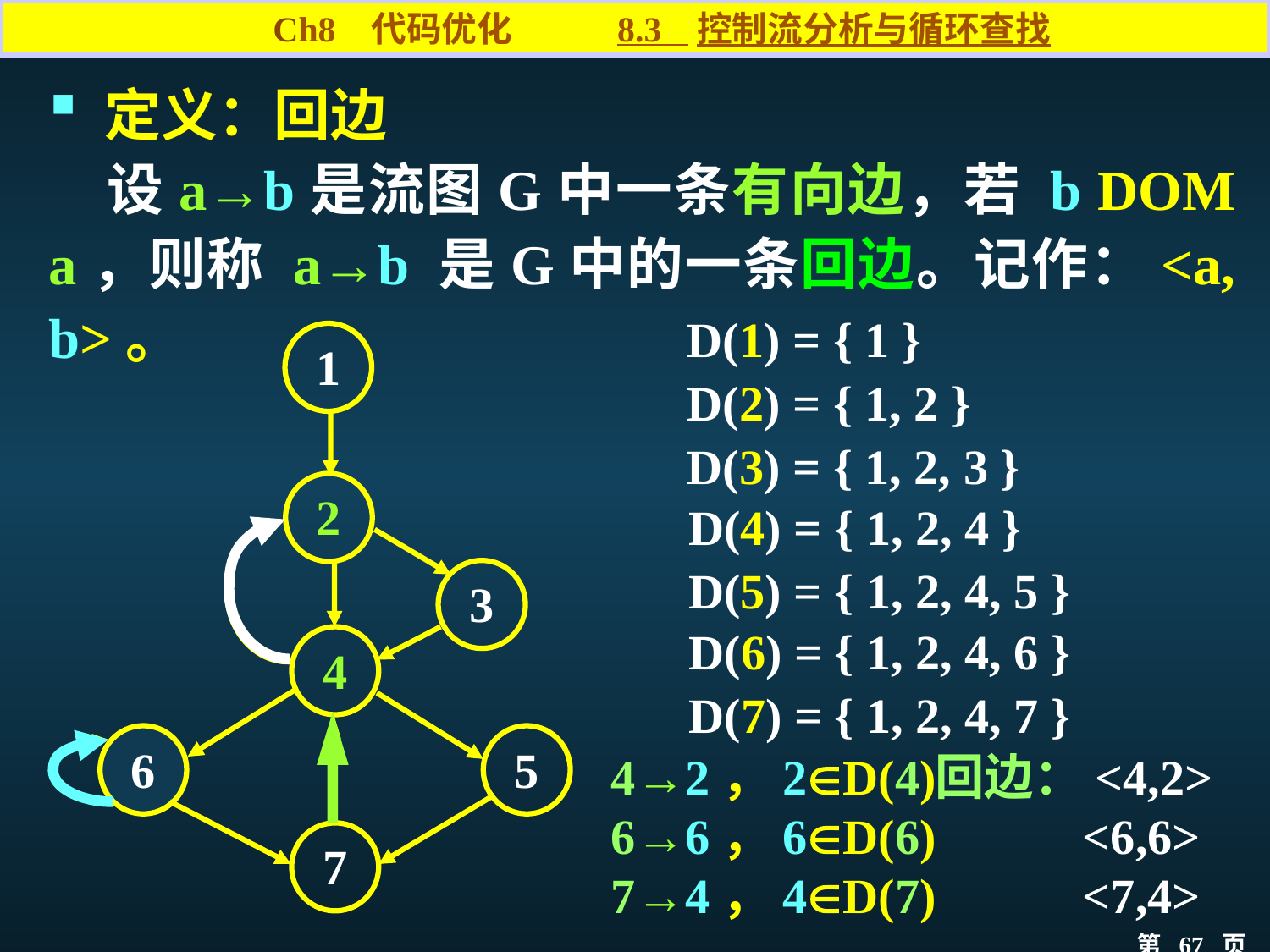

Ch8   代码优化            8.3   控制流分析与循环查找
 定义：回边
   设a→b是流图G中一条有向边，若 b DOM a，则称 a→b 是G中的一条回边。记作：<a, b>。
D(1) = { 1 }
D(2) = { 1, 2 }
D(3) = { 1, 2, 3 }
D(4) = { 1, 2, 4 }
D(5) = { 1, 2, 4, 5 }
D(6) = { 1, 2, 4, 6 }
D(7) = { 1, 2, 4, 7 }
1

2

3
4

6
5

7

4→2，2∈D(4)
6→6，6∈D(6)
7→4，4∈D(7)
回边：<4,2>
            <6,6>
            <7,4>